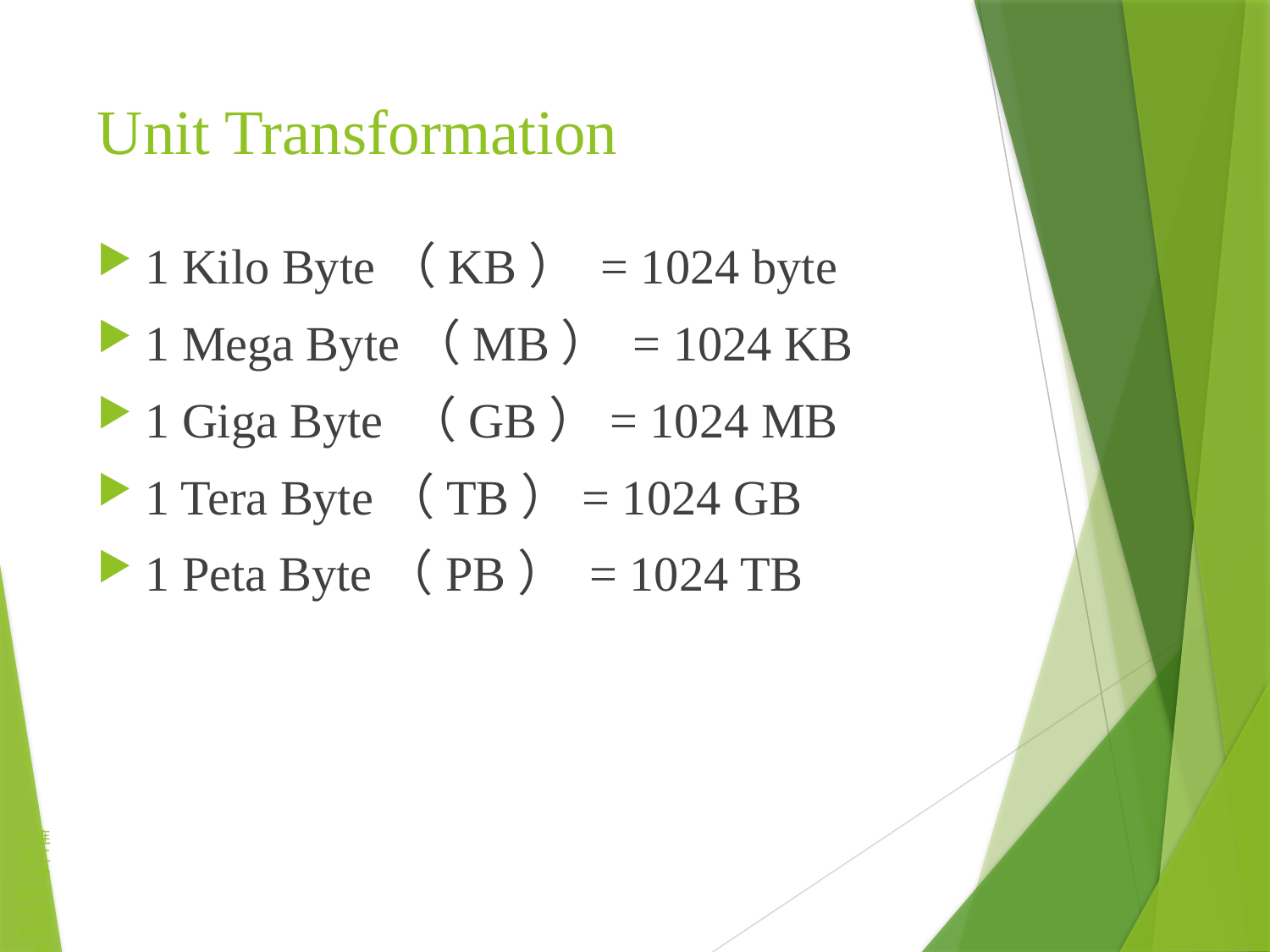

# Unit Transformation
1 Kilo Byte（KB） = 1024 byte
1 Mega Byte（MB） = 1024 KB
1 Giga Byte （GB）= 1024 MB
1 Tera Byte（TB）= 1024 GB
1 Peta Byte（PB） = 1024 TB
大连理工大学 软件学院 赖晓晨